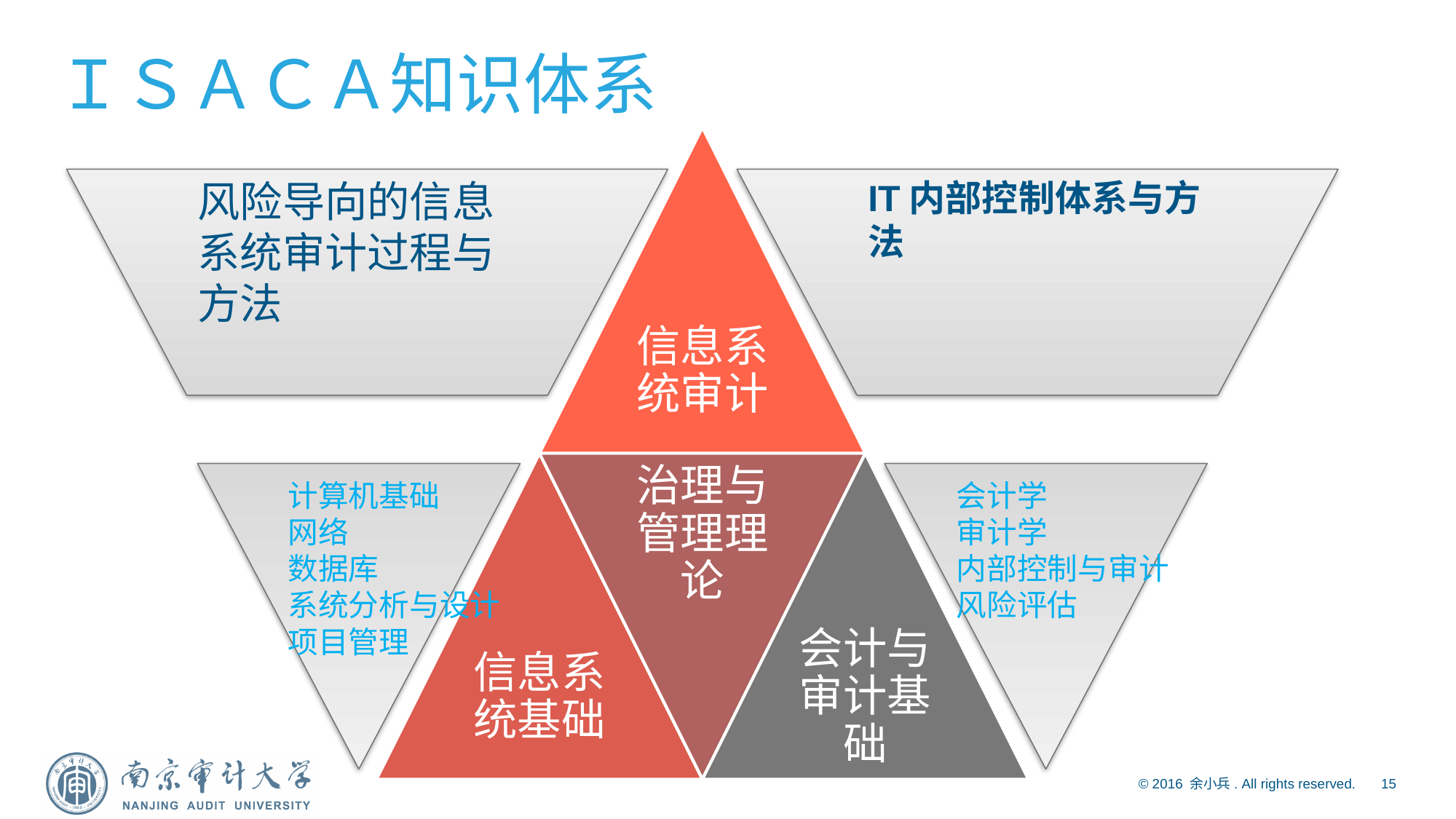

# ＩＳＡＣＡ知识体系
信息系统审计
信息系统基础
治理与管理理论
会计与审计基础
风险导向的信息系统审计过程与方法
IT内部控制体系与方法

计算机基础
网络
数据库
系统分析与设计
项目管理
会计学
审计学
内部控制与审计
风险评估